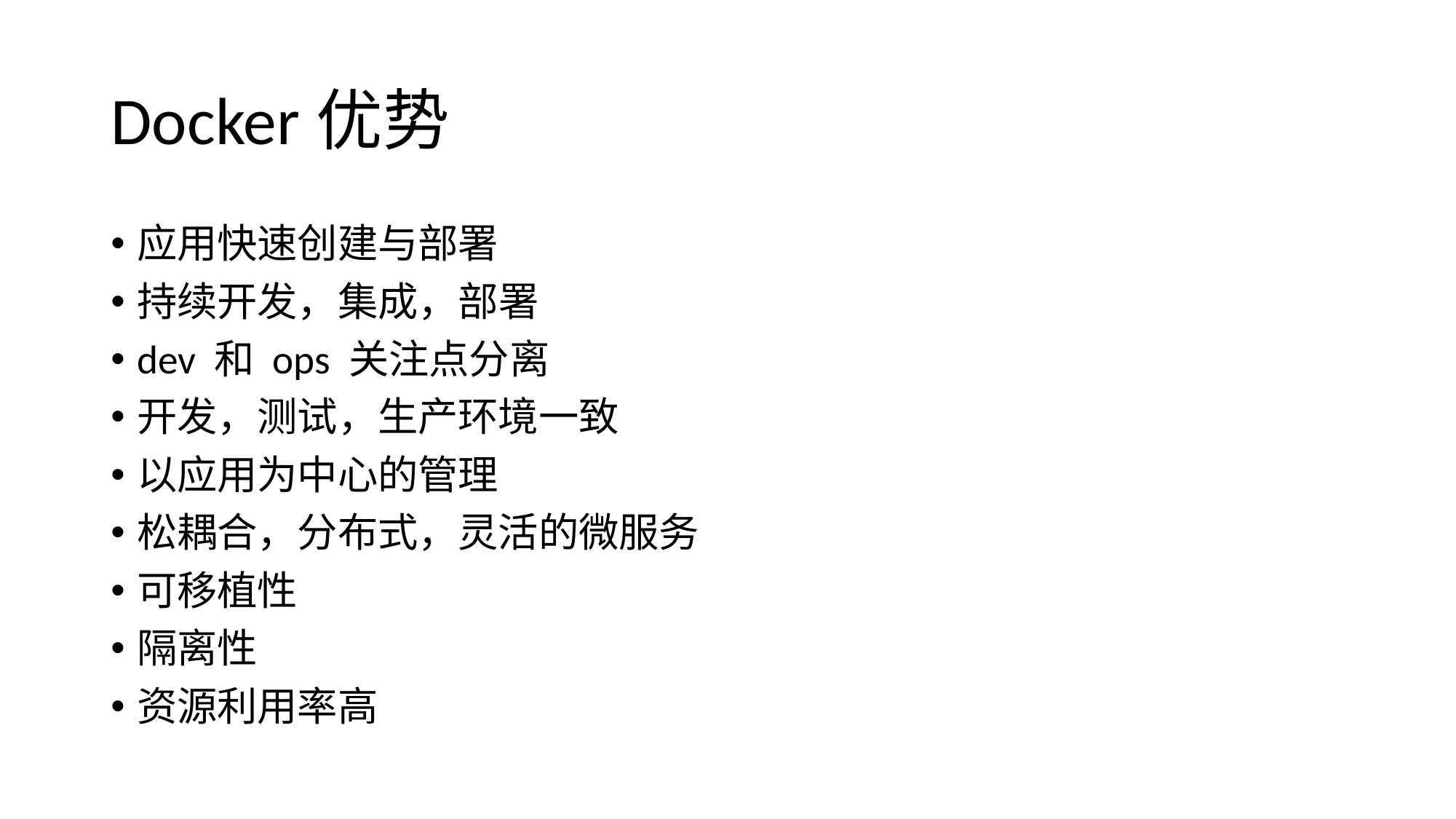

# Docker优势
应用快速创建与部署
持续开发，集成，部署
dev 和 ops 关注点分离
开发，测试，生产环境一致
以应用为中心的管理
松耦合，分布式，灵活的微服务
可移植性
隔离性
资源利用率高